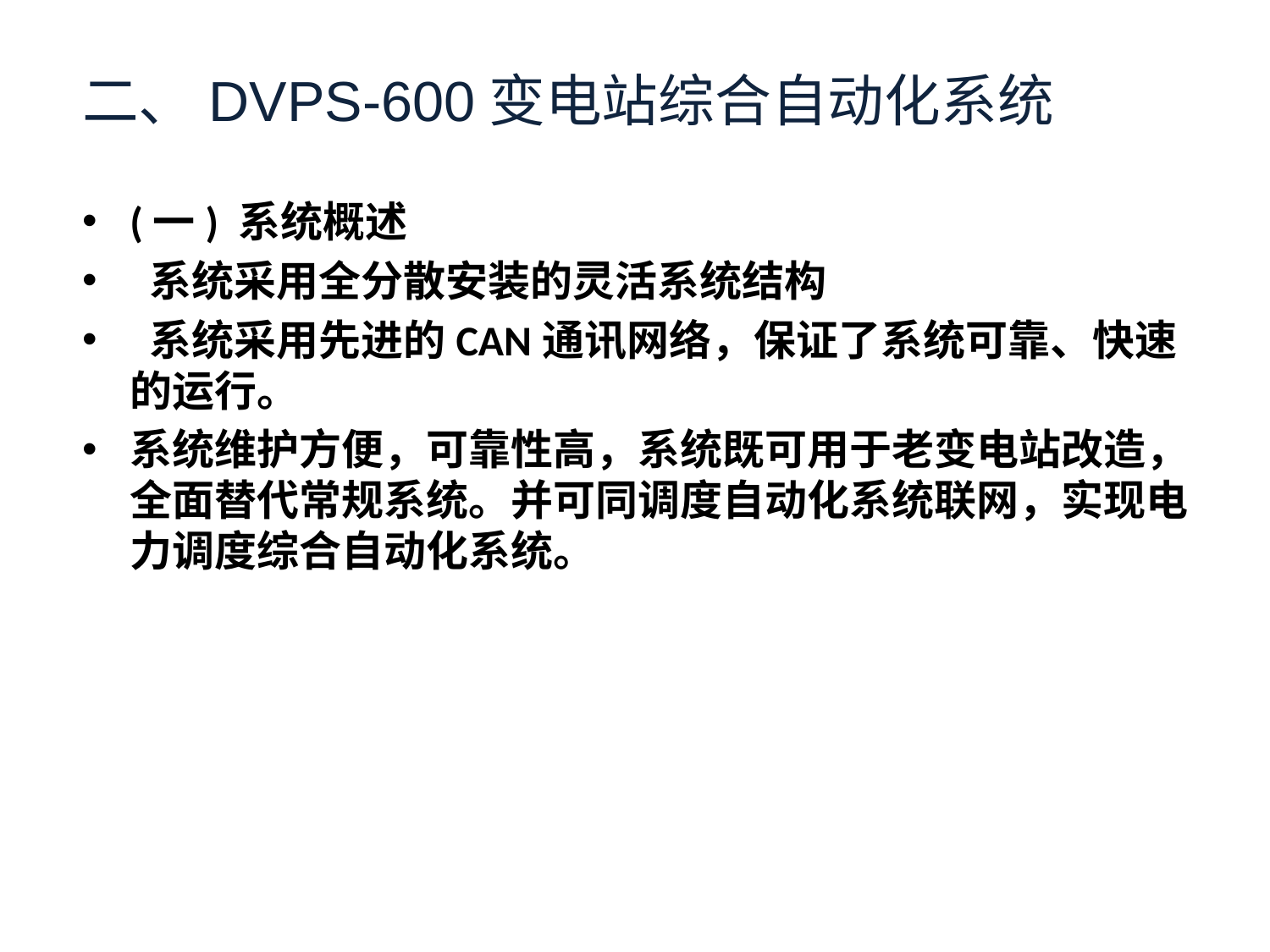

# 二、DVPS-600变电站综合自动化系统
(一) 系统概述
 系统采用全分散安装的灵活系统结构
 系统采用先进的CAN通讯网络，保证了系统可靠、快速的运行。
系统维护方便，可靠性高，系统既可用于老变电站改造，全面替代常规系统。并可同调度自动化系统联网，实现电力调度综合自动化系统。